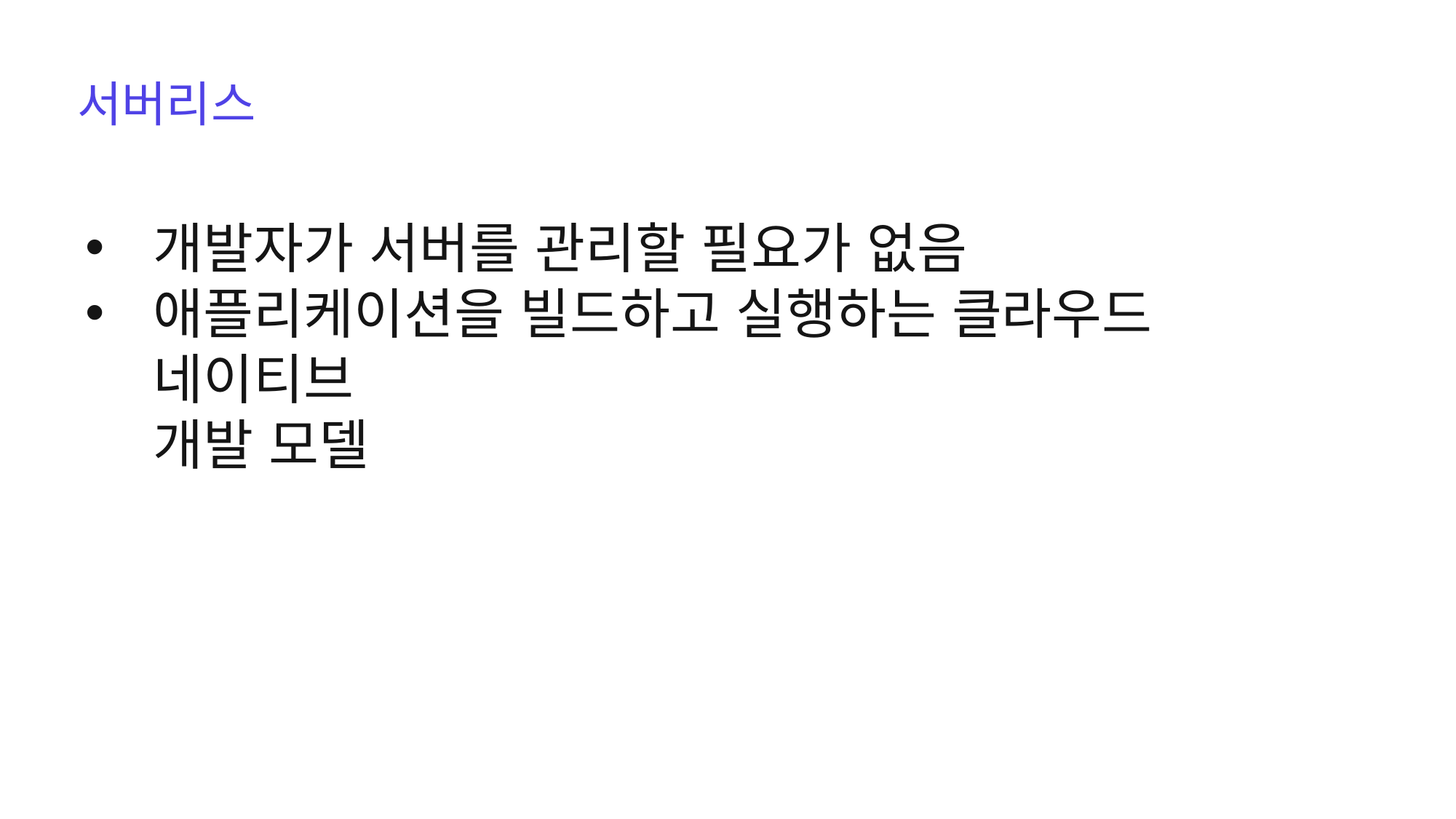

서버리스
개발자가 서버를 관리할 필요가 없음
애플리케이션을 빌드하고 실행하는 클라우드 네이티브
개발 모델